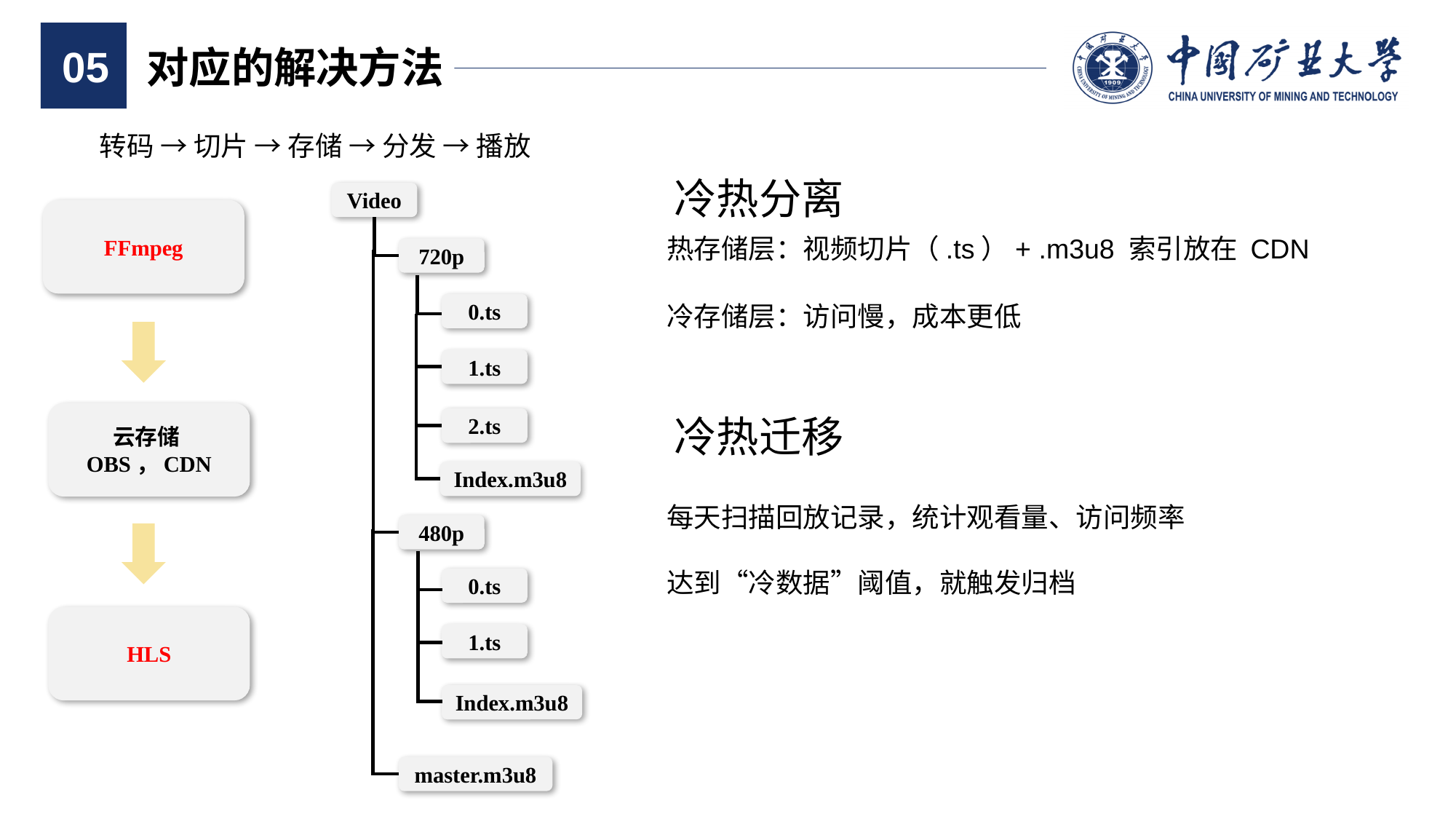

05
对应的解决方法
转码 → 切片 → 存储 → 分发 → 播放
冷热分离
Video
FFmpeg
热存储层：视频切片（.ts）+ .m3u8 索引放在 CDN
720p
冷存储层：访问慢，成本更低
0.ts

1.ts
云存储OBS，CDN
冷热迁移
2.ts
Index.m3u8
每天扫描回放记录，统计观看量、访问频率

达到“冷数据”阈值，就触发归档
480p

0.ts
HLS
1.ts
Index.m3u8
master.m3u8